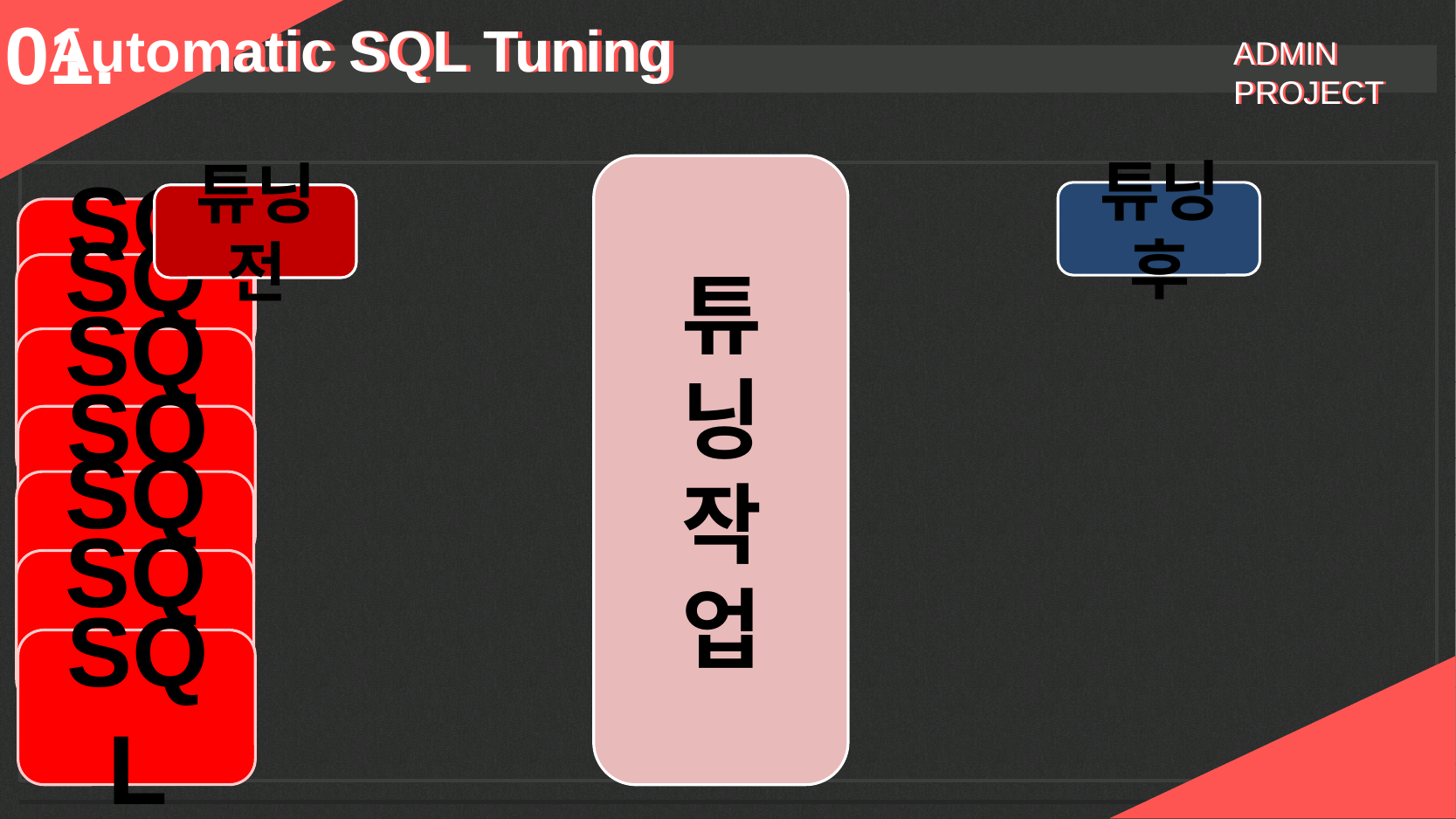

01.

Automatic SQL Tuning
Automatic SQL Tuning
ADMIN PROJECT
ADMIN PROJECT
튜
닝
작
업
튜닝후
튜닝전
SQL
SQL
SQL
SQL
SQL
SQL
SQL
SQL